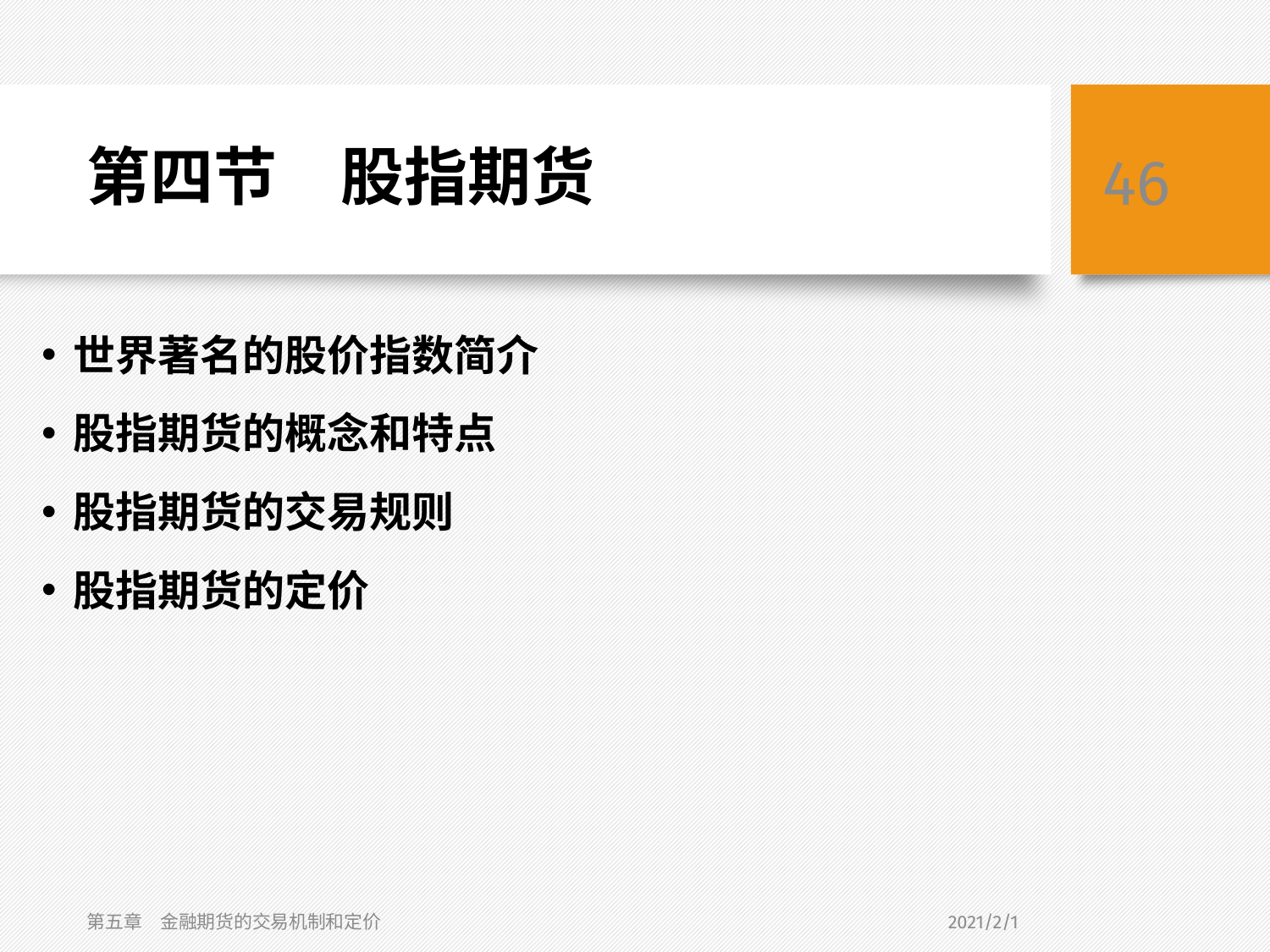

# 第四节　股指期货
46
世界著名的股价指数简介
股指期货的概念和特点
股指期货的交易规则
股指期货的定价
2021/2/1
第五章　金融期货的交易机制和定价